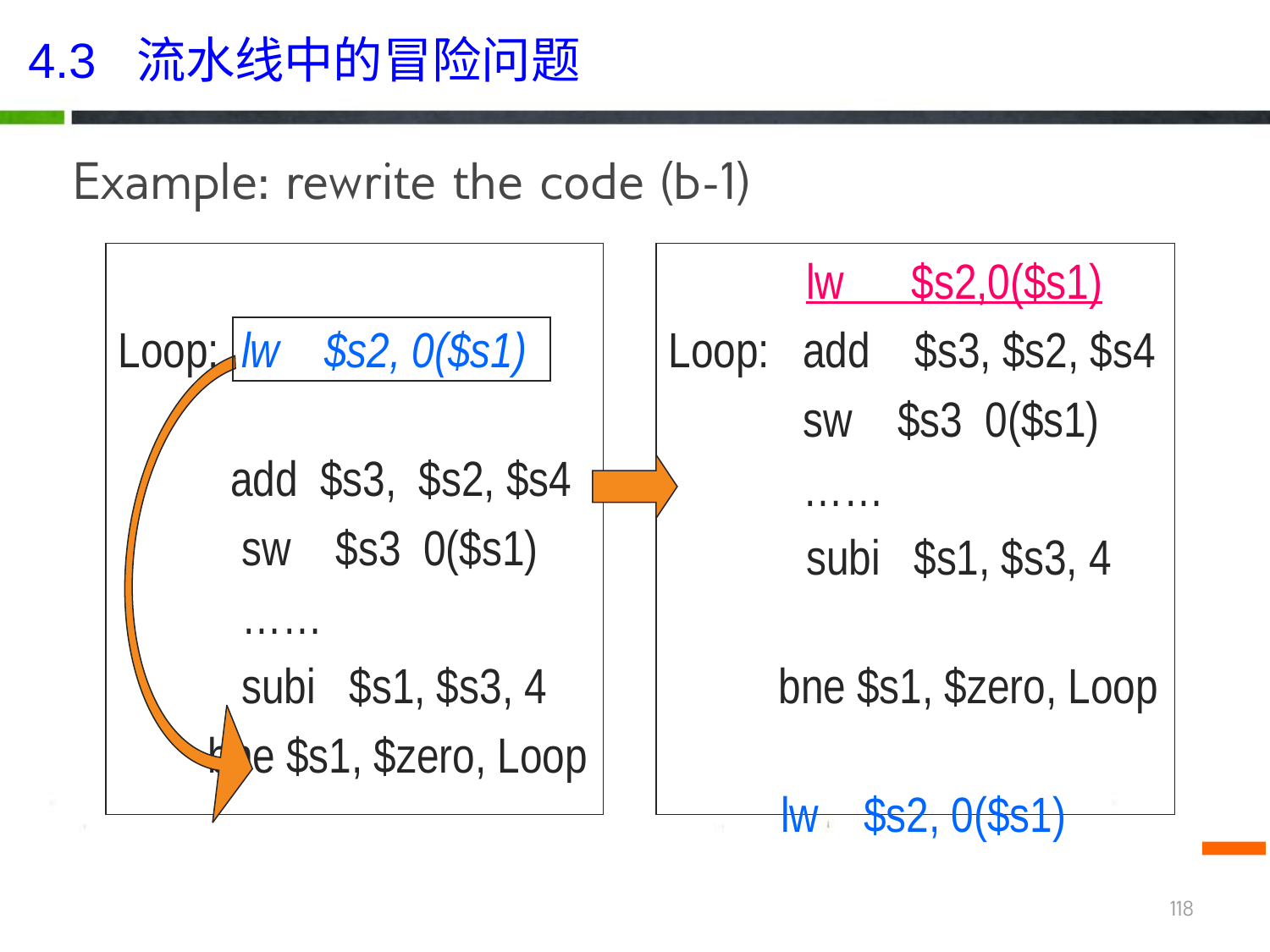

4.3  流水线中的冒险问题
# Example: rewrite the code (b-1)

Loop:  lw    $s2, 0($s1)
          add  $s3,  $s2, $s4
           sw    $s3  0($s1)
           ……
           subi   $s1, $s3, 4
        bne $s1, $zero, Loop

          lw      $s2,0($s1)
Loop:   add    $s3, $s2, $s4
            sw    $s3  0($s1)
            ……
          subi   $s1, $s3, 4
        bne $s1, $zero, Loop
          lw    $s2, 0($s1)

118